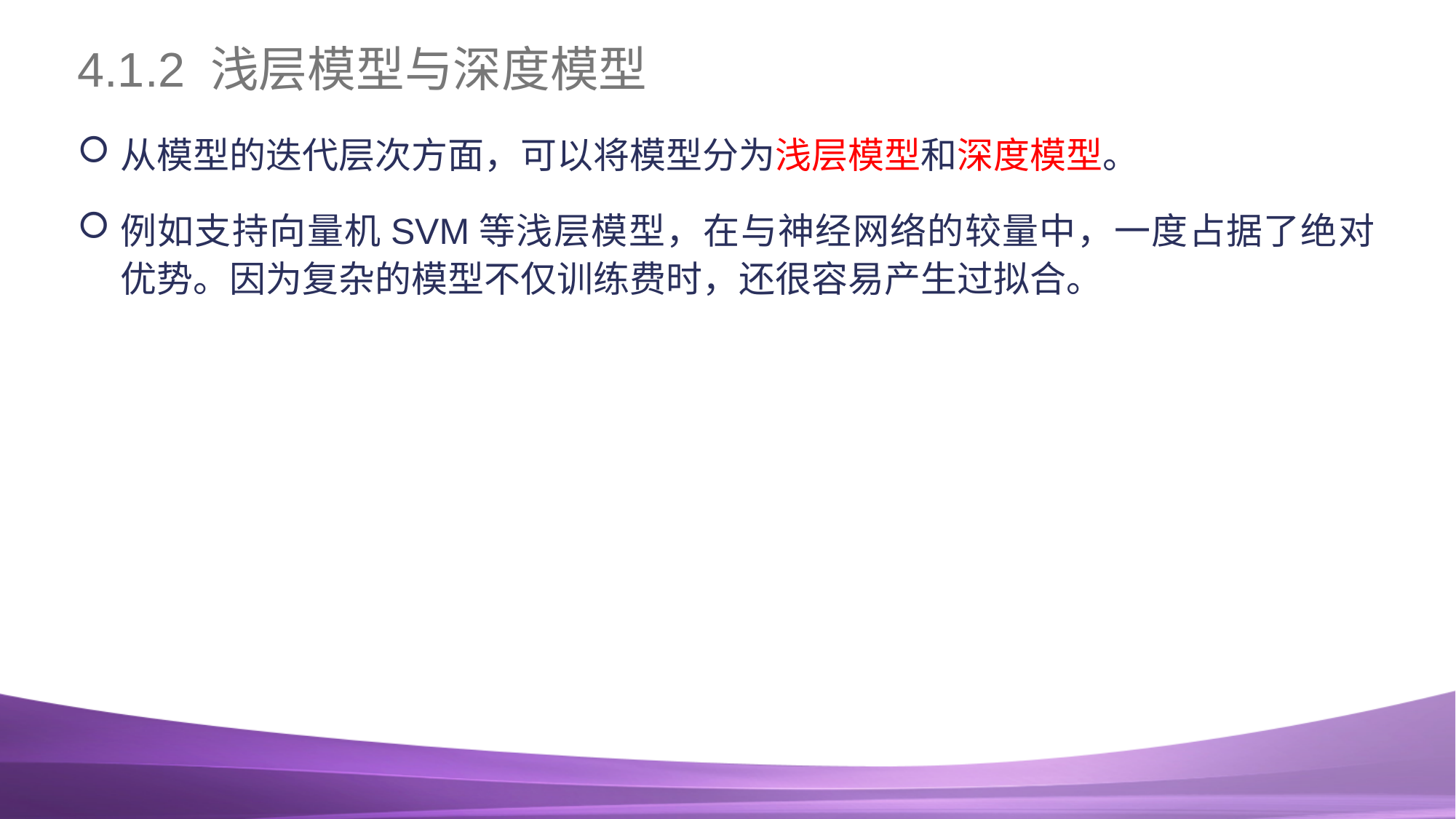

# 4.1.2 浅层模型与深度模型
从模型的迭代层次方面，可以将模型分为浅层模型和深度模型。
例如支持向量机SVM等浅层模型，在与神经网络的较量中，一度占据了绝对优势。因为复杂的模型不仅训练费时，还很容易产生过拟合。